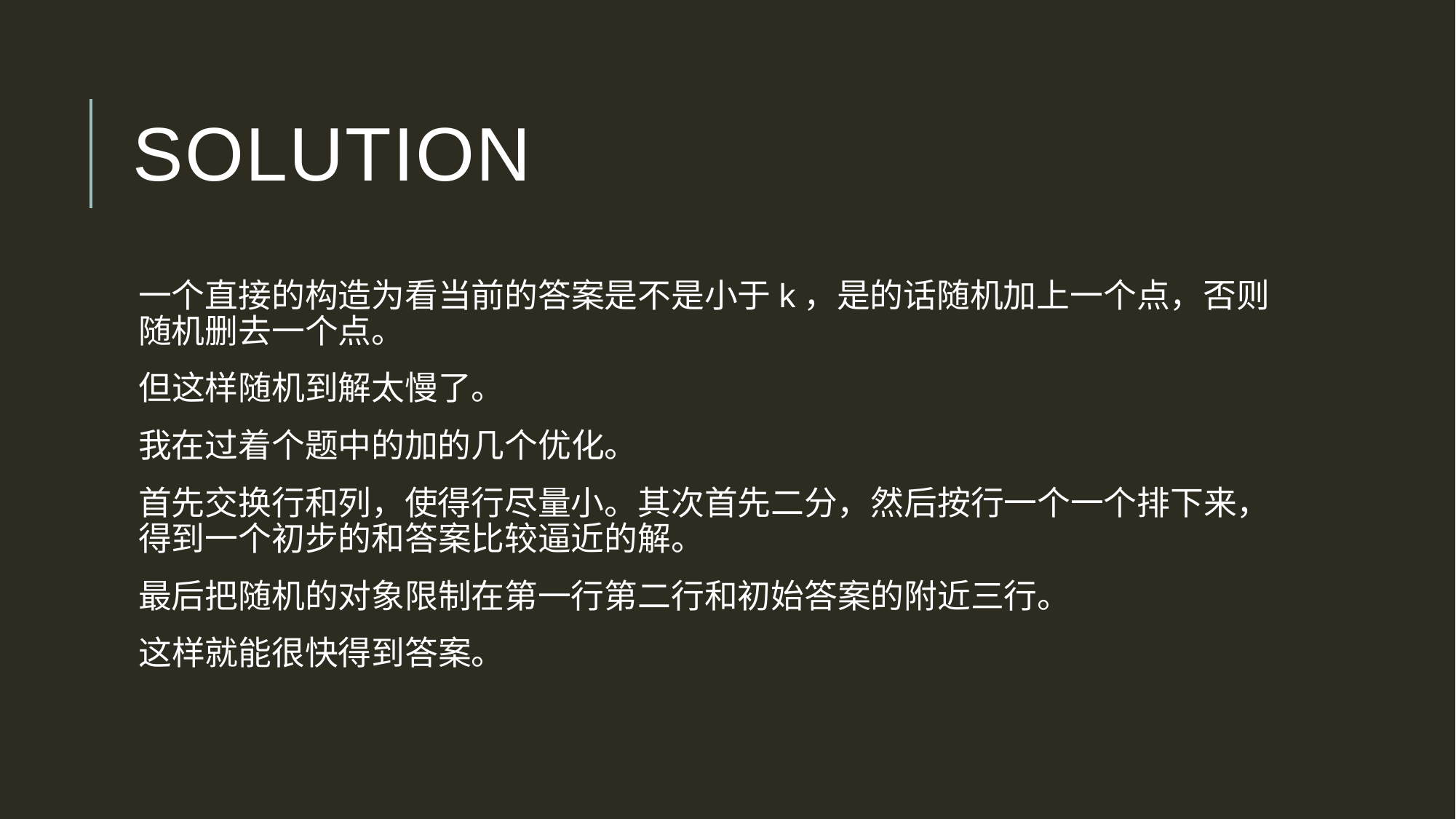

# Solution
一个直接的构造为看当前的答案是不是小于k，是的话随机加上一个点，否则随机删去一个点。
但这样随机到解太慢了。
我在过着个题中的加的几个优化。
首先交换行和列，使得行尽量小。其次首先二分，然后按行一个一个排下来，得到一个初步的和答案比较逼近的解。
最后把随机的对象限制在第一行第二行和初始答案的附近三行。
这样就能很快得到答案。